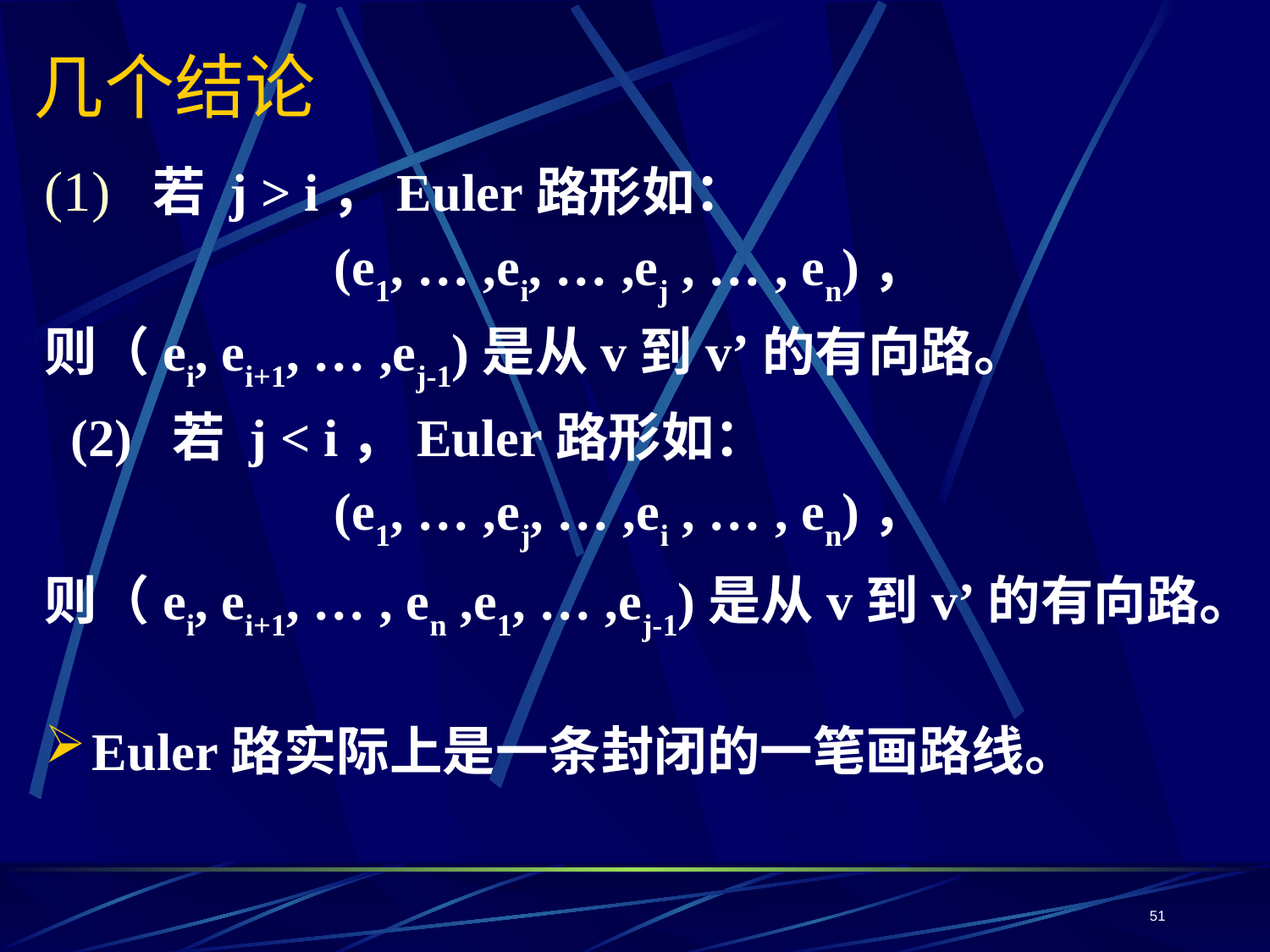

# 几个结论
(1)  若 j > i，Euler路形如：
(e1, … ,ei, … ,ej , … , en)，
则（ei, ei+1, … ,ej-1)是从v到v’的有向路。
  (2)  若 j < i，Euler路形如：
(e1, … ,ej, … ,ei , … , en)，
则（ei, ei+1, … , en ,e1, … ,ej-1)是从v到v’的有向路。

Euler路实际上是一条封闭的一笔画路线。

51